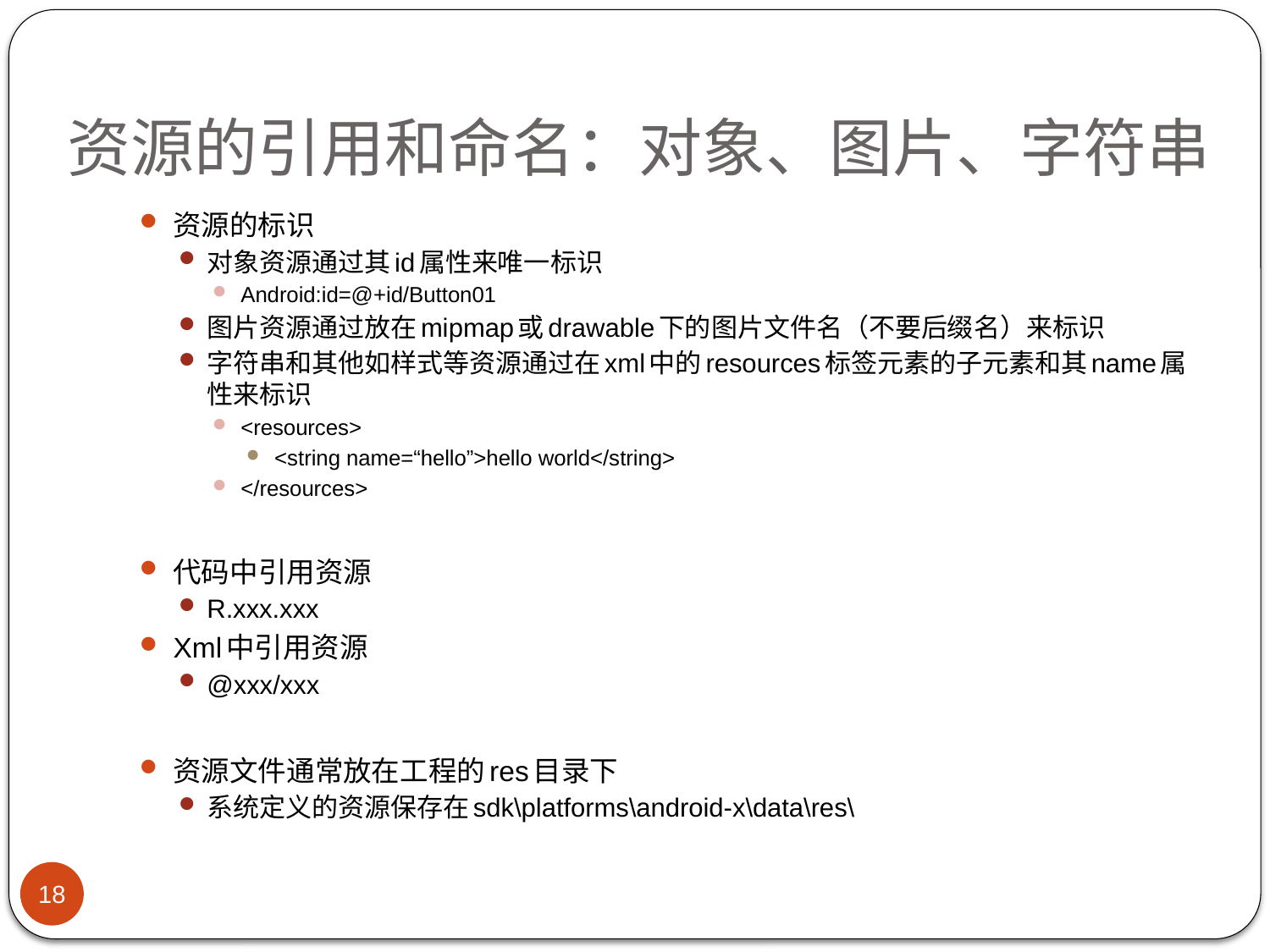

# 资源的引用和命名：对象、图片、字符串
资源的标识
对象资源通过其id属性来唯一标识
Android:id=@+id/Button01
图片资源通过放在mipmap或drawable下的图片文件名（不要后缀名）来标识
字符串和其他如样式等资源通过在xml中的resources标签元素的子元素和其name属性来标识
<resources>
<string name=“hello”>hello world</string>
</resources>

代码中引用资源
R.xxx.xxx
Xml中引用资源
@xxx/xxx

资源文件通常放在工程的res目录下
系统定义的资源保存在sdk\platforms\android-x\data\res\
18